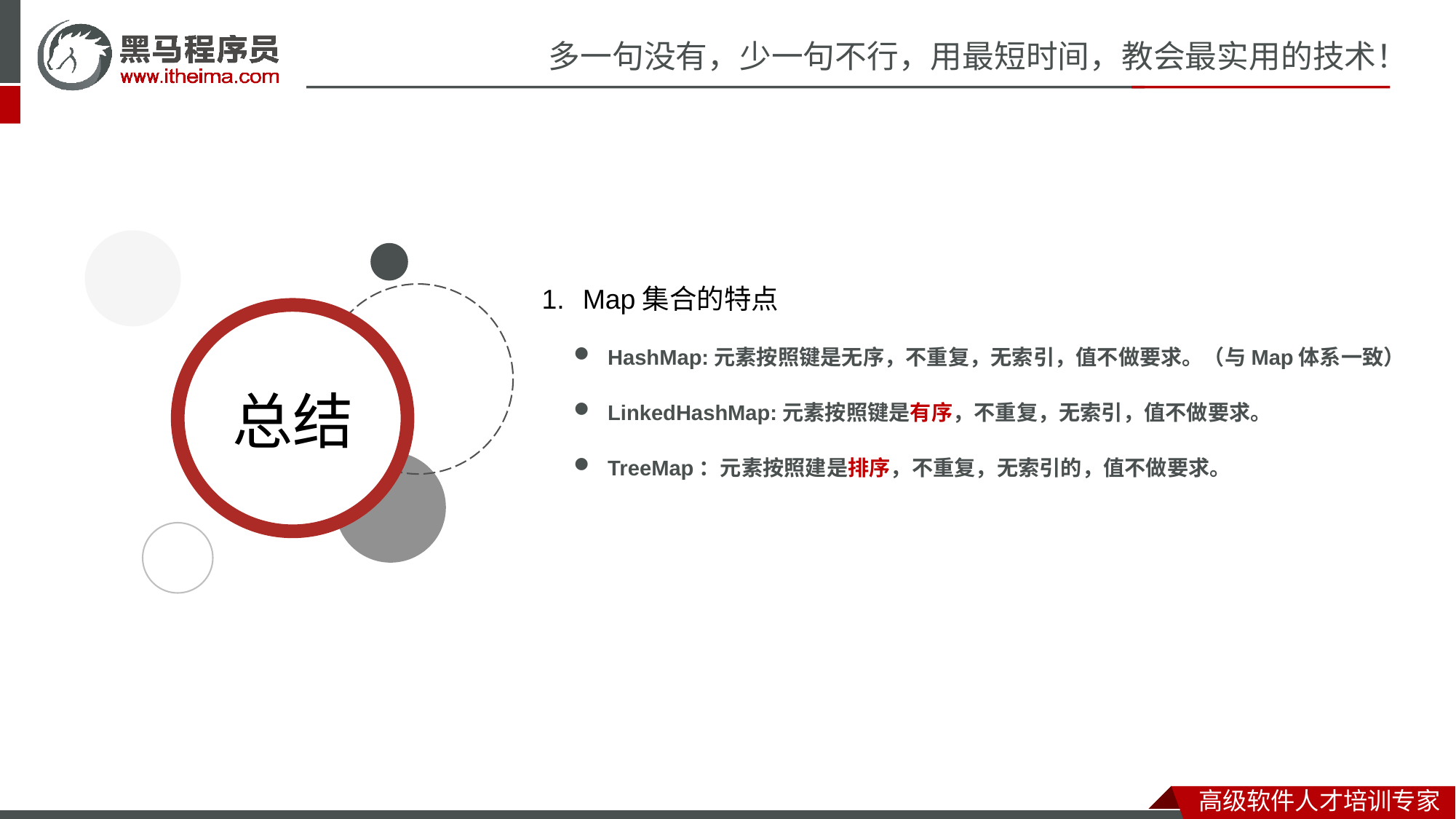

Map集合的特点
HashMap:元素按照键是无序，不重复，无索引，值不做要求。（与Map体系一致）
LinkedHashMap:元素按照键是有序，不重复，无索引，值不做要求。
TreeMap：元素按照建是排序，不重复，无索引的，值不做要求。